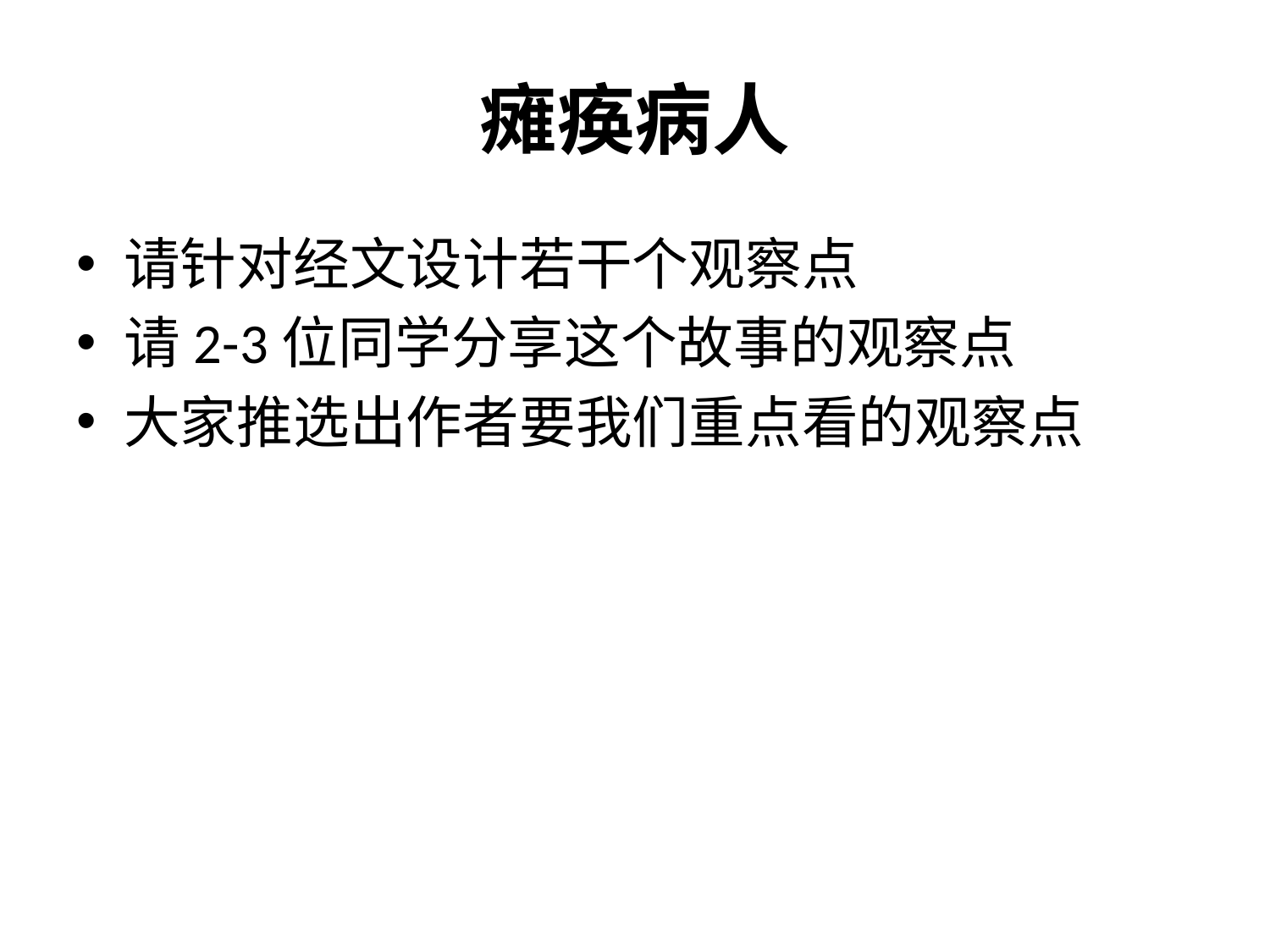

# 瘫痪病人
请针对经文设计若干个观察点
请2-3位同学分享这个故事的观察点
大家推选出作者要我们重点看的观察点